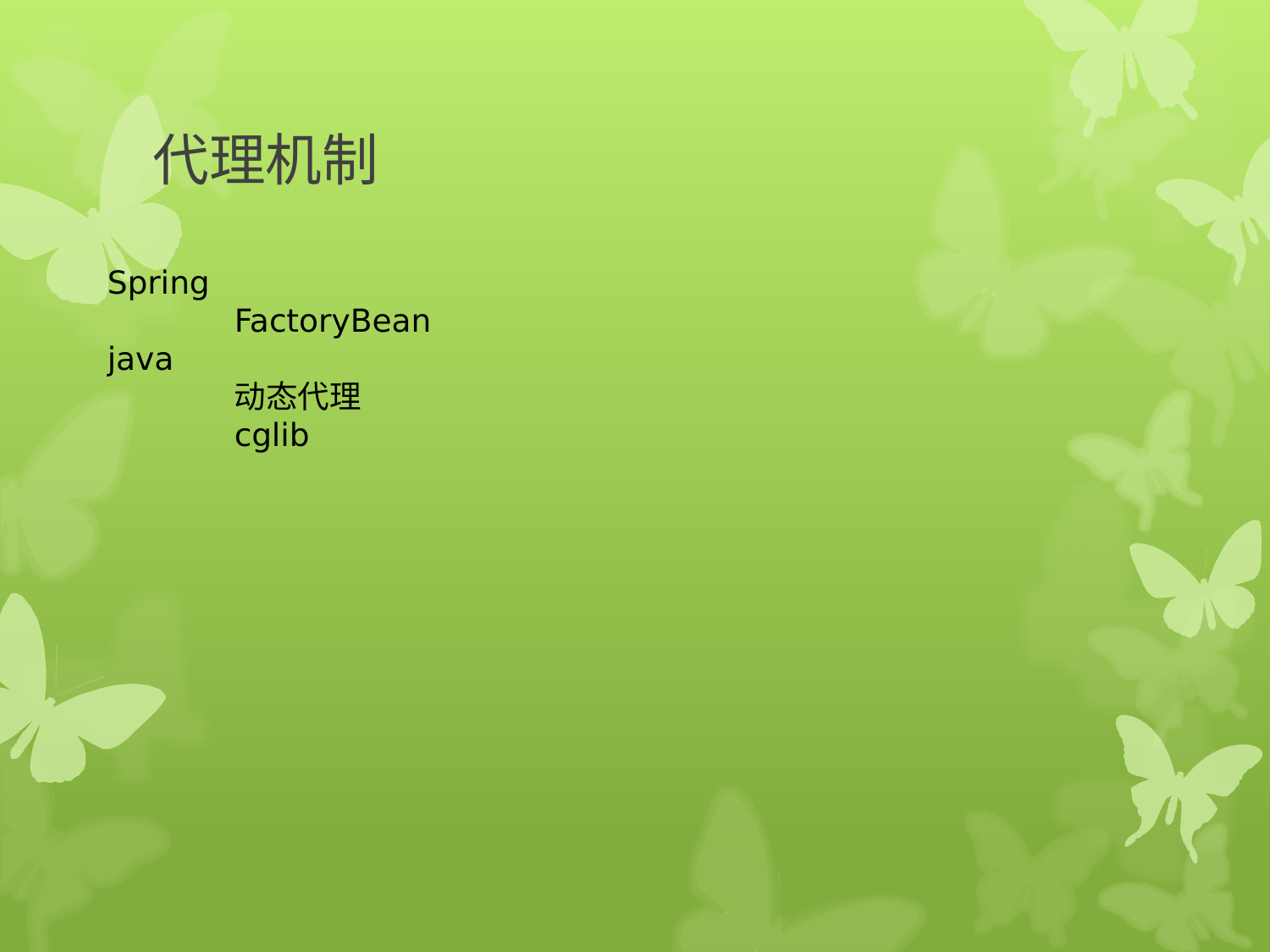

# 代理机制
Spring
	FactoryBean
java
	动态代理
	cglib